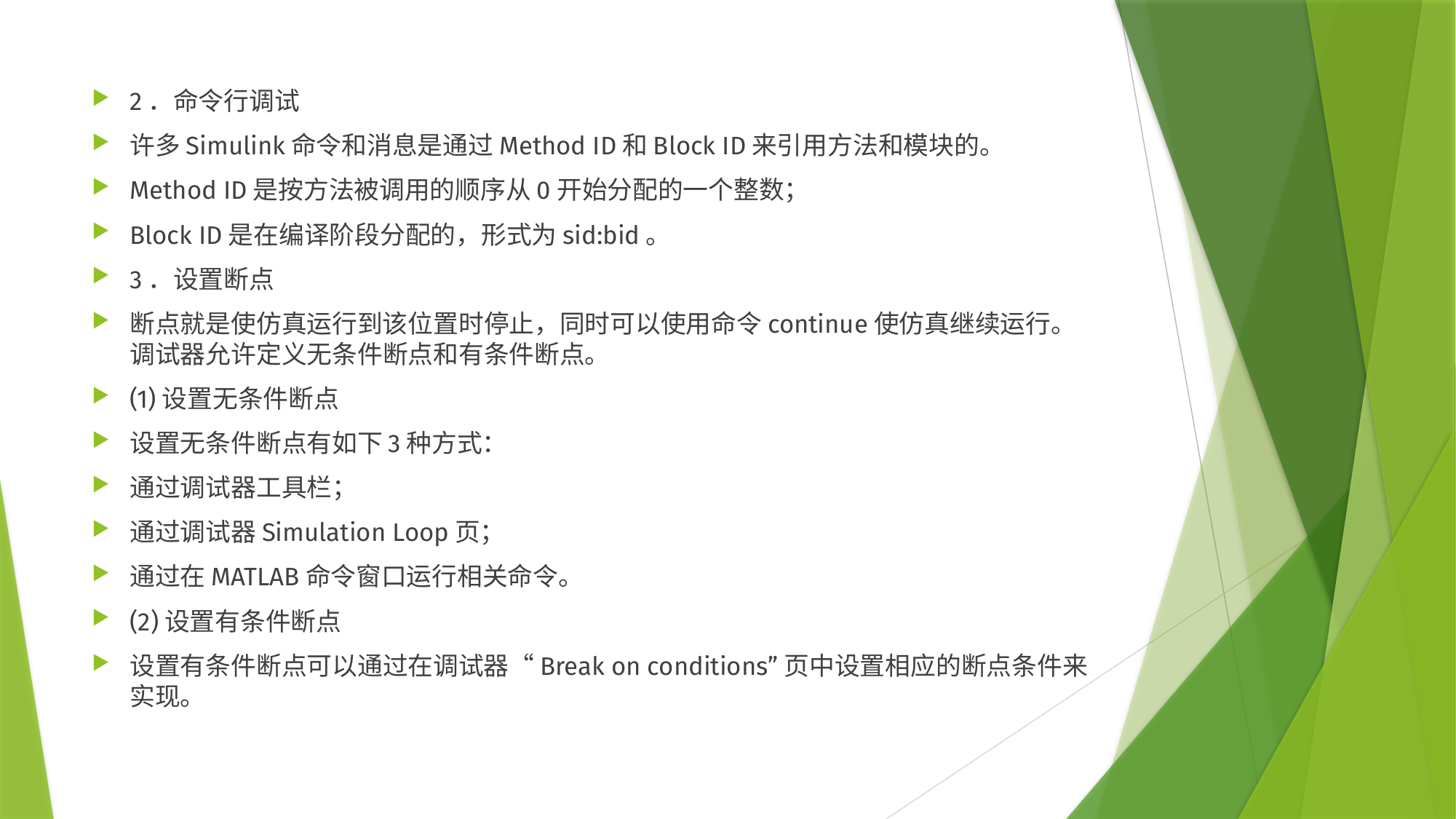

2．命令行调试
许多Simulink命令和消息是通过Method ID和Block ID来引用方法和模块的。
Method ID是按方法被调用的顺序从0开始分配的一个整数；
Block ID是在编译阶段分配的，形式为sid:bid。
3．设置断点
断点就是使仿真运行到该位置时停止，同时可以使用命令continue使仿真继续运行。调试器允许定义无条件断点和有条件断点。
(1)设置无条件断点
设置无条件断点有如下3种方式：
通过调试器工具栏；
通过调试器Simulation Loop页；
通过在MATLAB命令窗口运行相关命令。
(2)设置有条件断点
设置有条件断点可以通过在调试器“Break on conditions”页中设置相应的断点条件来实现。